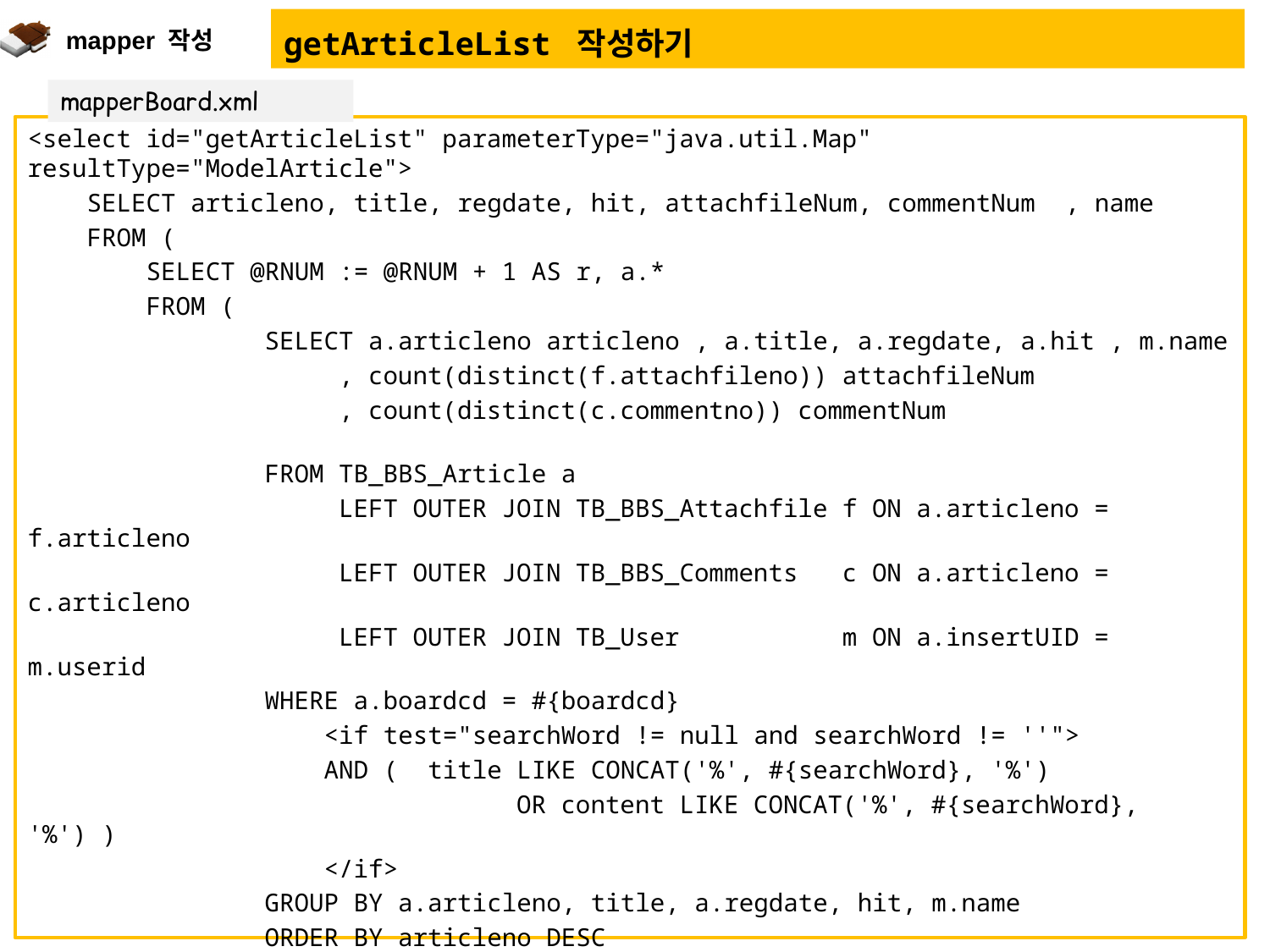

mapper 작성
# getArticleList 작성하기
mapperBoard.xml
<select id="getArticleList" parameterType="java.util.Map" resultType="ModelArticle">
    SELECT articleno, title, regdate, hit, attachfileNum, commentNum  , name
    FROM (
        SELECT @RNUM := @RNUM + 1 AS r, a.*
        FROM (
                SELECT a.articleno articleno , a.title, a.regdate, a.hit , m.name
                     , count(distinct(f.attachfileno)) attachfileNum
                     , count(distinct(c.commentno)) commentNum
                FROM TB_BBS_Article a
                     LEFT OUTER JOIN TB_BBS_Attachfile f ON a.articleno = f.articleno
                     LEFT OUTER JOIN TB_BBS_Comments   c ON a.articleno = c.articleno
                     LEFT OUTER JOIN TB_User           m ON a.insertUID = m.userid
                WHERE a.boardcd = #{boardcd}
                    <if test="searchWord != null and searchWord != ''">
                    AND (  title LIKE CONCAT('%', #{searchWord}, '%')
                                 OR content LIKE CONCAT('%', #{searchWord}, '%') )
                    </if>
                GROUP BY a.articleno, title, a.regdate, hit, m.name
                ORDER BY articleno DESC
             ) a, (SELECT @RNUM:=0) b
        ) temp
    WHERE r BETWEEN #{start} AND #{end}
</select>